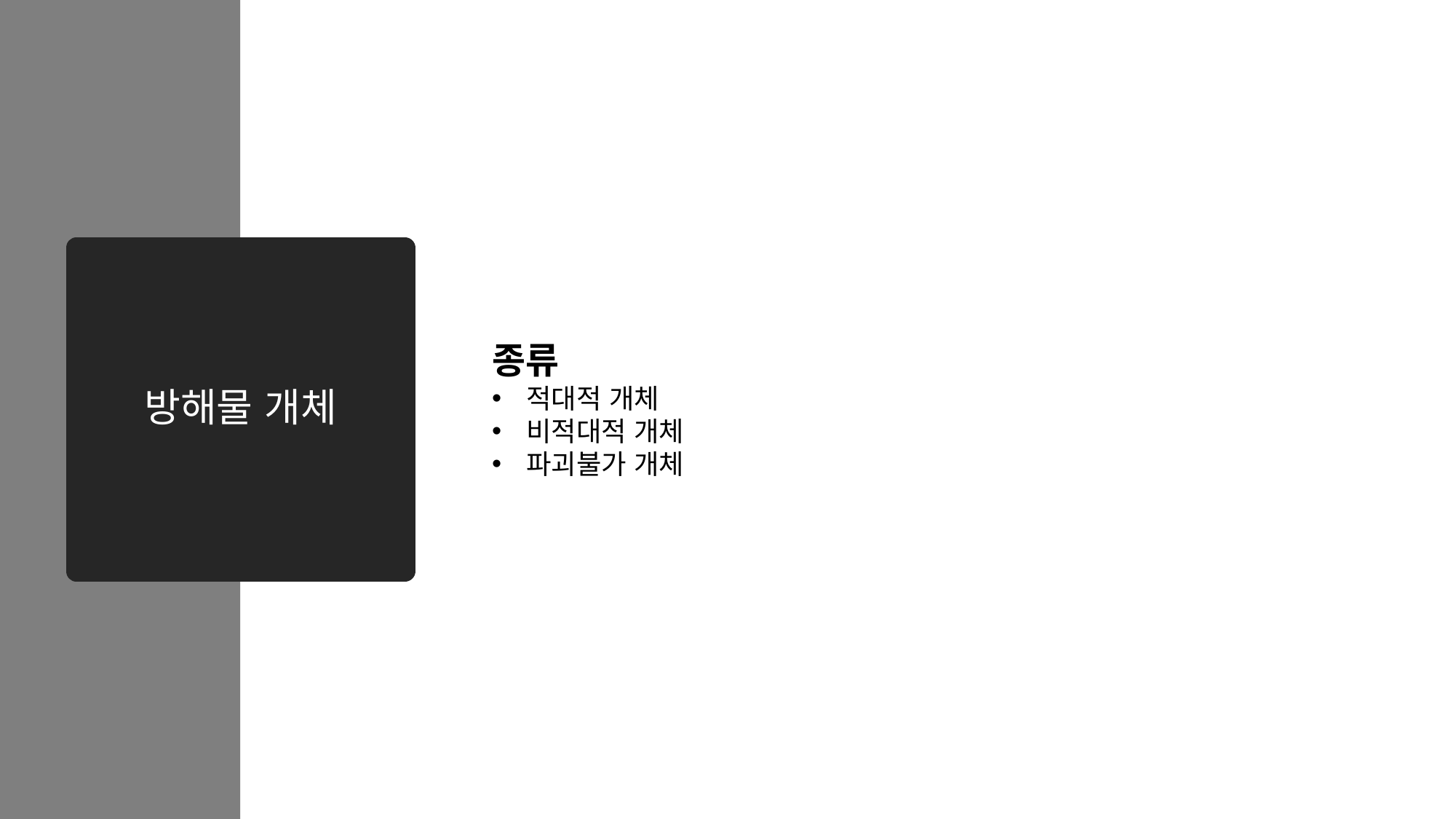

# 방해물 개체
종류
적대적 개체
비적대적 개체
파괴불가 개체